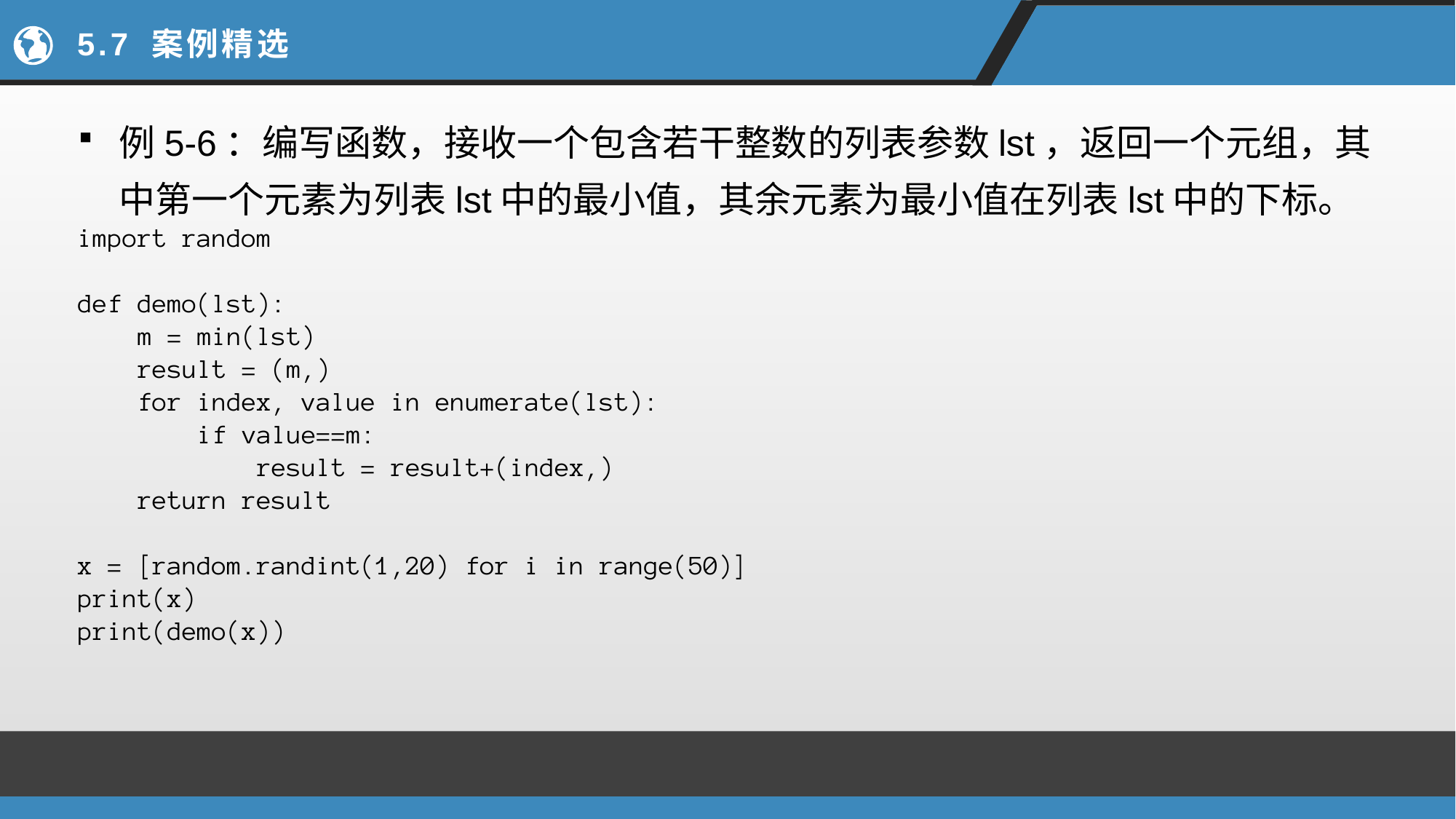

# 5.7 案例精选

例5-6：编写函数，接收一个包含若干整数的列表参数lst，返回一个元组，其中第一个元素为列表lst中的最小值，其余元素为最小值在列表lst中的下标。
import random

def demo(lst):
    m = min(lst)
    result = (m,)
    for index, value in enumerate(lst):
        if value==m:
            result = result+(index,)
    return result

x = [random.randint(1,20) for i in range(50)]
print(x)
print(demo(x))